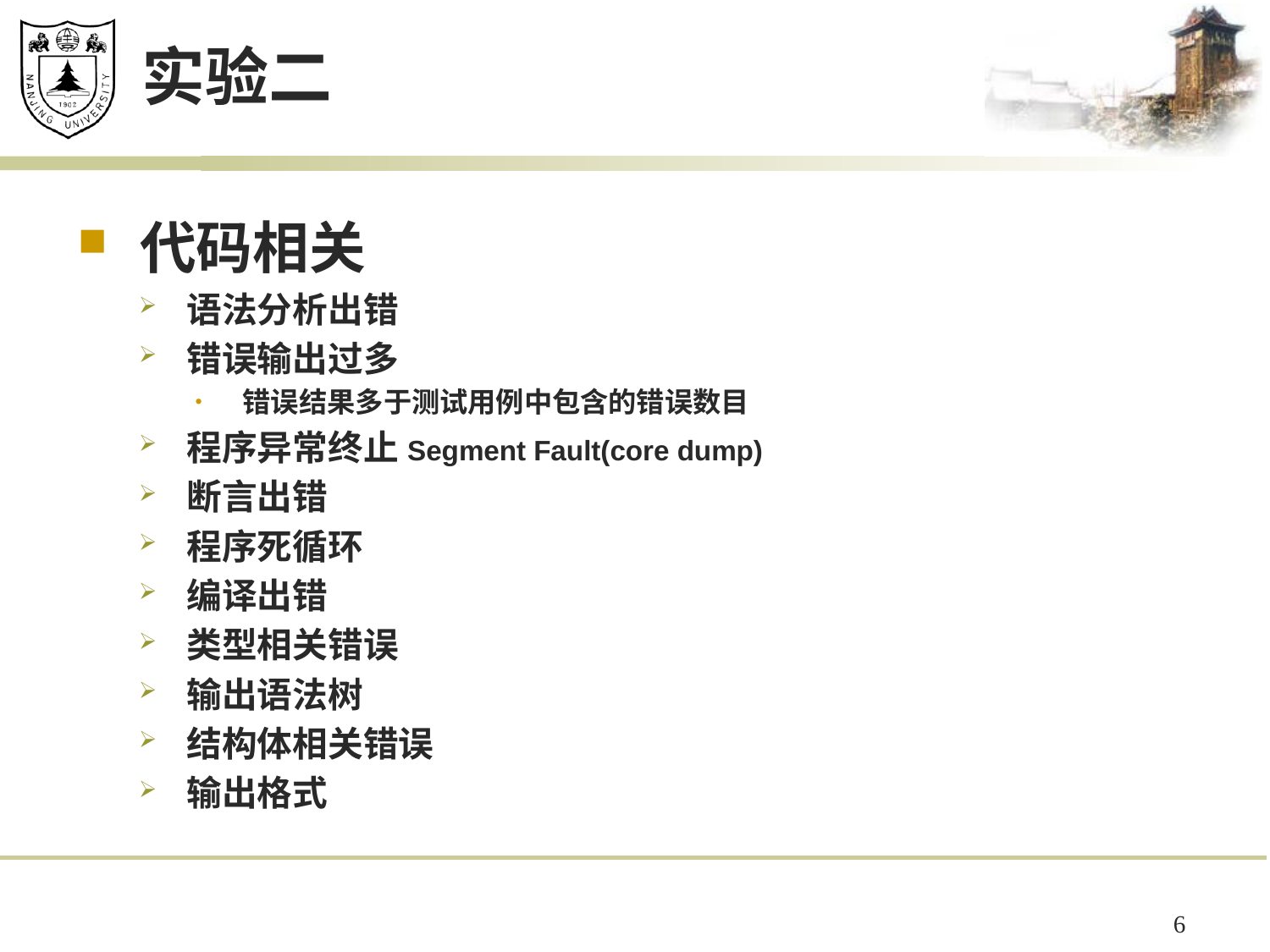

# 实验二
代码相关
语法分析出错
错误输出过多
错误结果多于测试用例中包含的错误数目
程序异常终止Segment Fault(core dump)
断言出错
程序死循环
编译出错
类型相关错误
输出语法树
结构体相关错误
输出格式